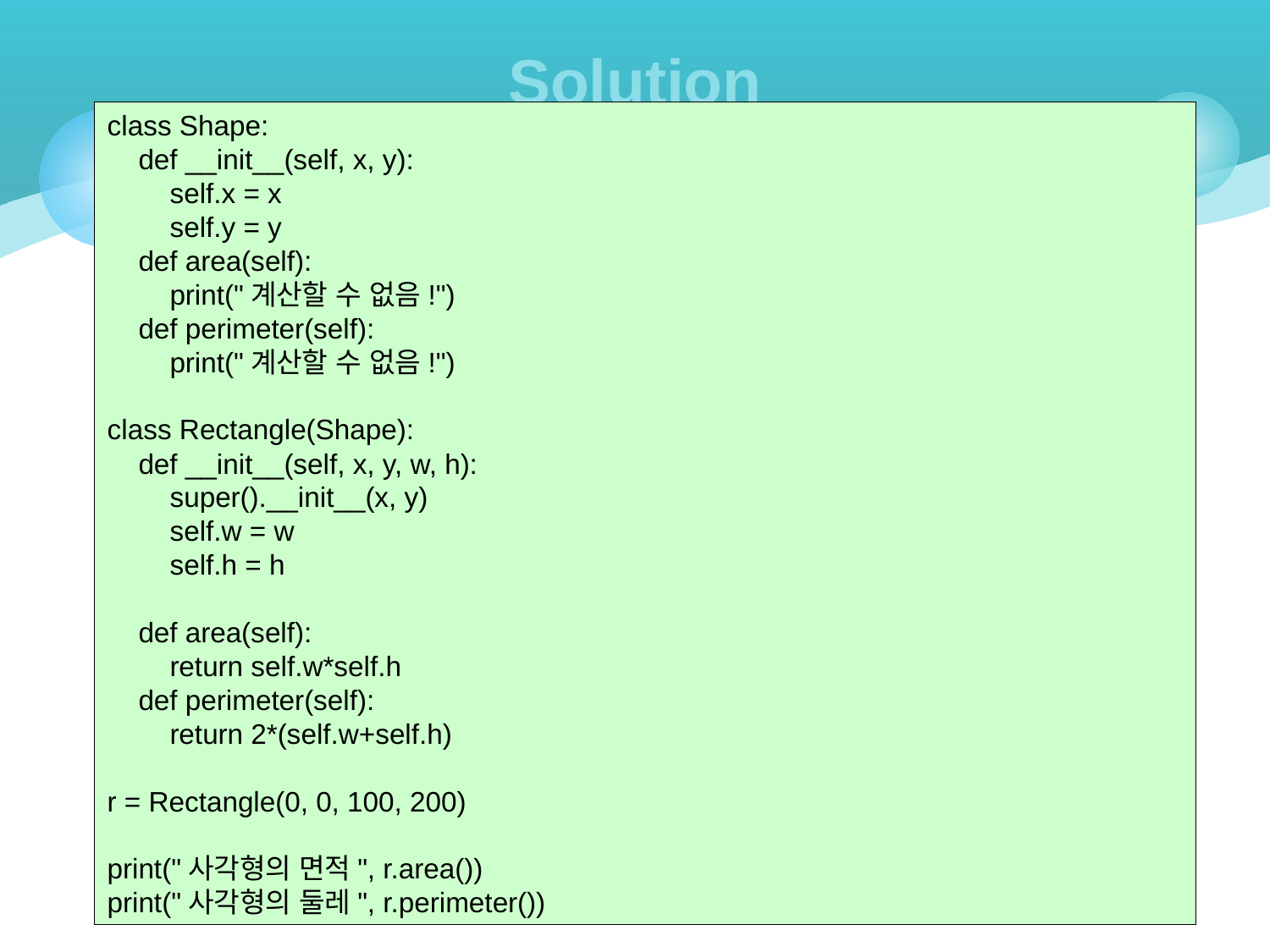

# Solution
class Shape:
    def __init__(self, x, y):
        self.x = x
        self.y = y
    def area(self):
        print("계산할 수 없음!")
    def perimeter(self):
        print("계산할 수 없음!")

class Rectangle(Shape):
    def __init__(self, x, y, w, h):
        super().__init__(x, y)
        self.w = w
        self.h = h

    def area(self):
        return self.w*self.h
    def perimeter(self):
        return 2*(self.w+self.h)

r = Rectangle(0, 0, 100, 200)

print("사각형의 면적", r.area())
print("사각형의 둘레", r.perimeter())